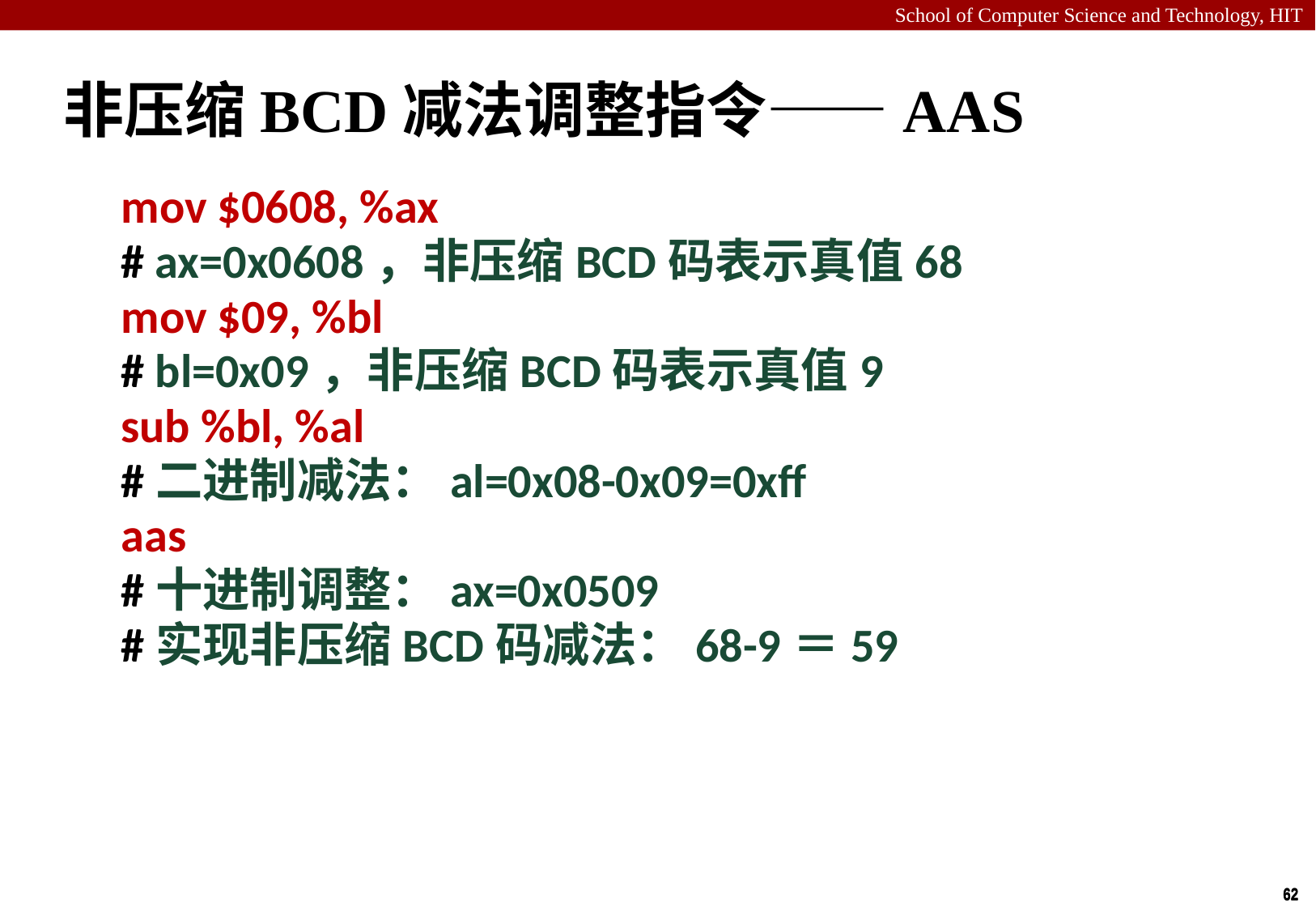

# 非压缩BCD减法调整指令——AAS
mov $0608, %ax
# ax=0x0608，非压缩BCD码表示真值68
mov $09, %bl
# bl=0x09，非压缩BCD码表示真值9
sub %bl, %al
#二进制减法：al=0x08-0x09=0xff
aas
#十进制调整：ax=0x0509
#实现非压缩BCD码减法：68-9＝59